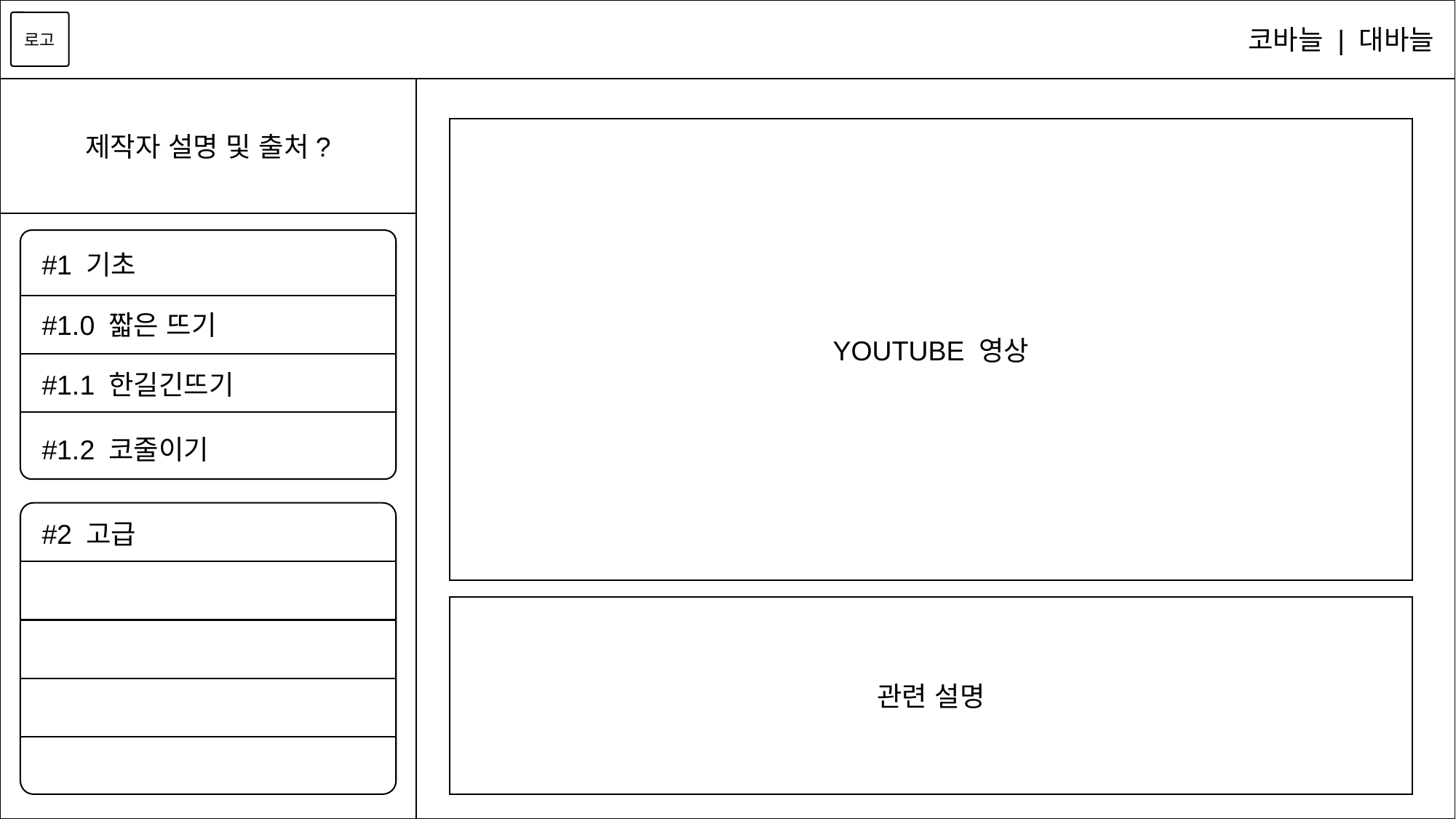

로고
코바늘 | 대바늘
제작자 설명 및 출처?

YOUTUBE 영상

#1 기초

#1.0 짧은 뜨기

#1.1 한길긴뜨기
#1.2 코줄이기

#2 고급

관련 설명